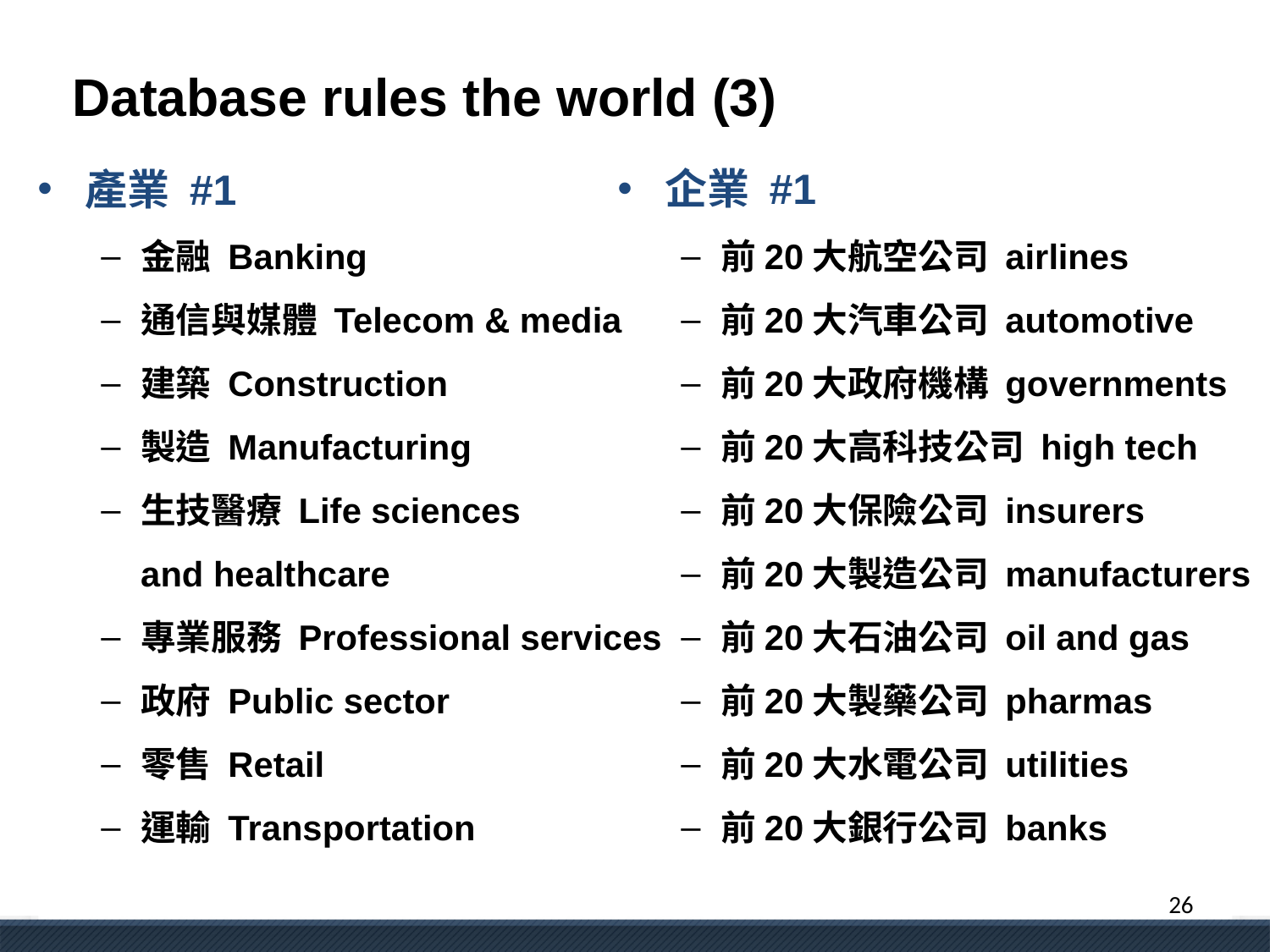

# Database rules the world (3)
產業 #1
金融 Banking
通信與媒體 Telecom & media
建築 Construction
製造 Manufacturing
生技醫療 Life sciences
	and healthcare
專業服務 Professional services
政府 Public sector
零售 Retail
運輸 Transportation
企業 #1
前20大航空公司 airlines
前20大汽車公司 automotive
前20大政府機構 governments
前20大高科技公司 high tech
前20大保險公司 insurers
前20大製造公司 manufacturers
前20大石油公司 oil and gas
前20大製藥公司 pharmas
前20大水電公司 utilities
前20大銀行公司 banks
26